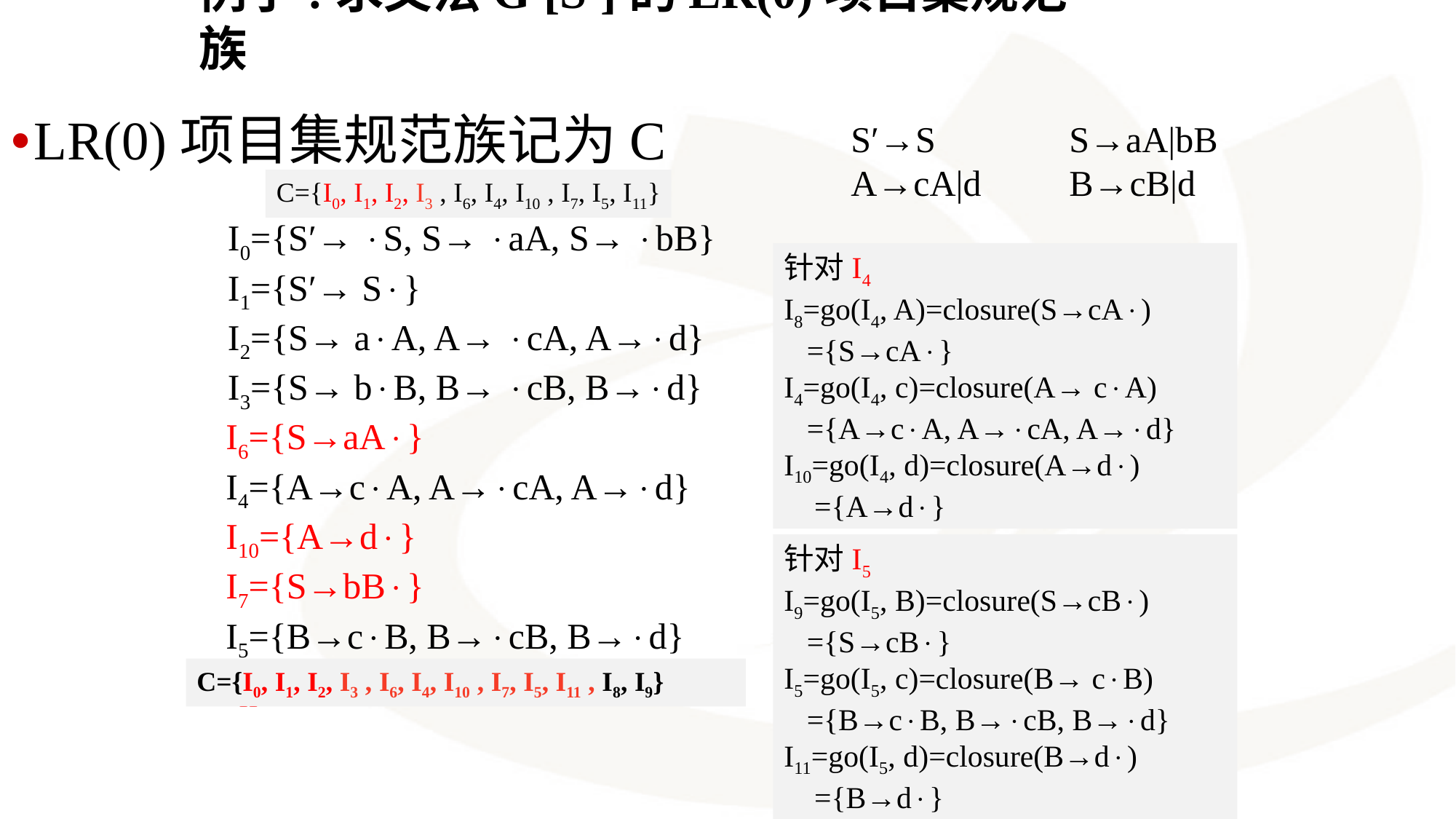

例子:求文法G′[S′]的LR(0)项目集规范族
LR(0)项目集规范族记为C
S′→S	       	S→aA|bB
A→cA|d	B→cB|d
C={I0, I1, I2, I3 , I6, I4, I10 , I7, I5, I11}
I0={S′→ ⋅S, S→ ⋅aA, S→ ⋅bB}
I1={S′→ S⋅}
I2={S→ a⋅A, A→ ⋅cA, A→⋅d}
I3={S→ b⋅B, B→ ⋅cB, B→⋅d}
 I6={S→aA⋅}
 I4={A→c⋅A, A→⋅cA, A→⋅d}
 I10={A→d⋅}
 I7={S→bB⋅}
 I5={B→c⋅B, B→⋅cB, B→⋅d}
 I11={B→d⋅}
针对I4
I8=go(I4, A)=closure(S→cA⋅)
   ={S→cA⋅}
I4=go(I4, c)=closure(A→ c⋅A)
   ={A→c⋅A, A→⋅cA, A→⋅d}
I10=go(I4, d)=closure(A→d⋅)
    ={A→d⋅}
针对I5
I9=go(I5, B)=closure(S→cB⋅)
   ={S→cB⋅}
I5=go(I5, c)=closure(B→ c⋅B)
   ={B→c⋅B, B→⋅cB, B→⋅d}
I11=go(I5, d)=closure(B→d⋅)
    ={B→d⋅}
C={I0, I1, I2, I3 , I6, I4, I10 , I7, I5, I11 , I8, I9}
135